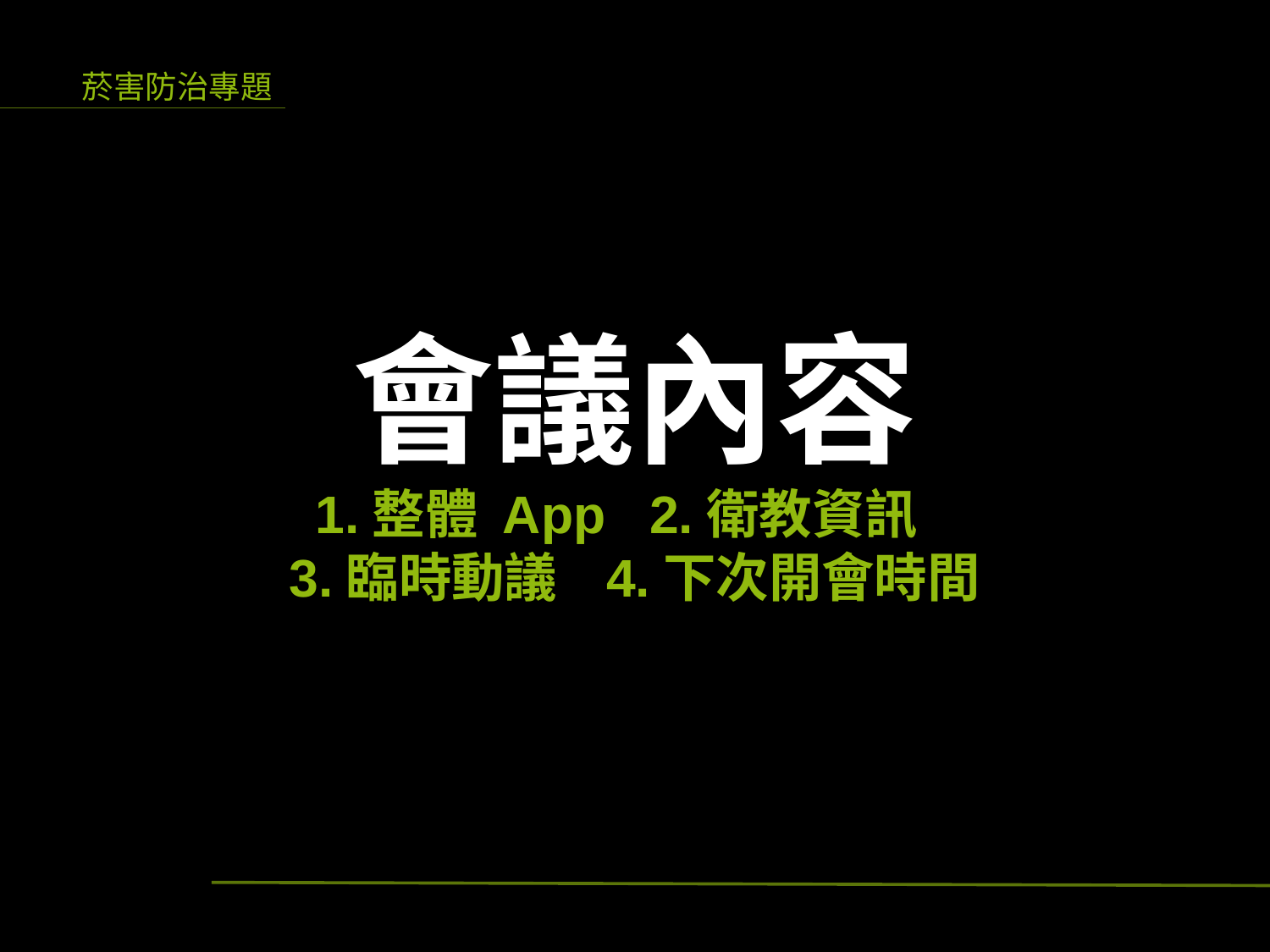

會議內容
1.整體 App   2.衛教資訊
3.臨時動議   4.下次開會時間
22